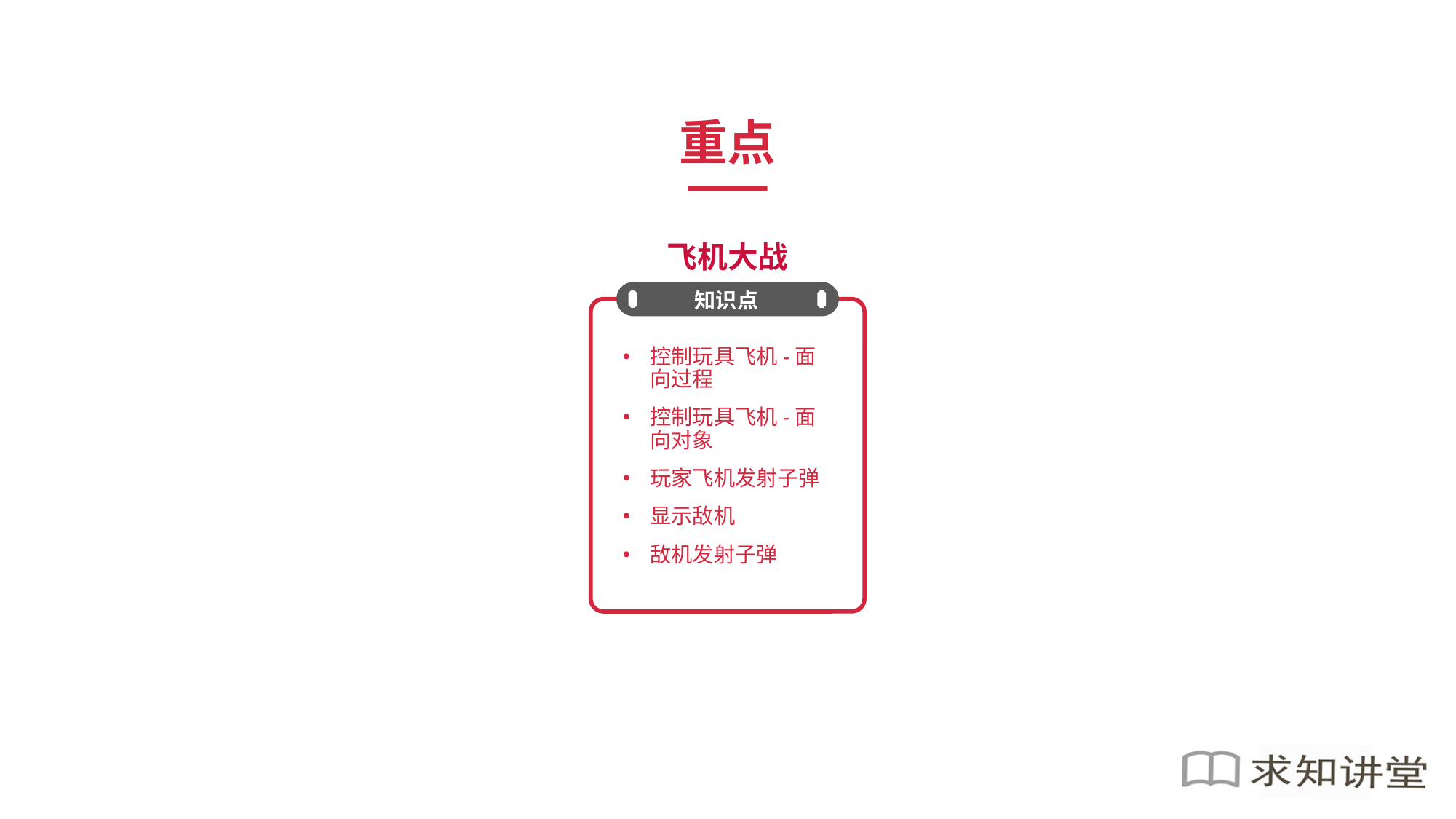

# 重点
飞机大战
控制玩具飞机-面向过程
控制玩具飞机-面向对象
玩家飞机发射子弹
显示敌机
敌机发射子弹